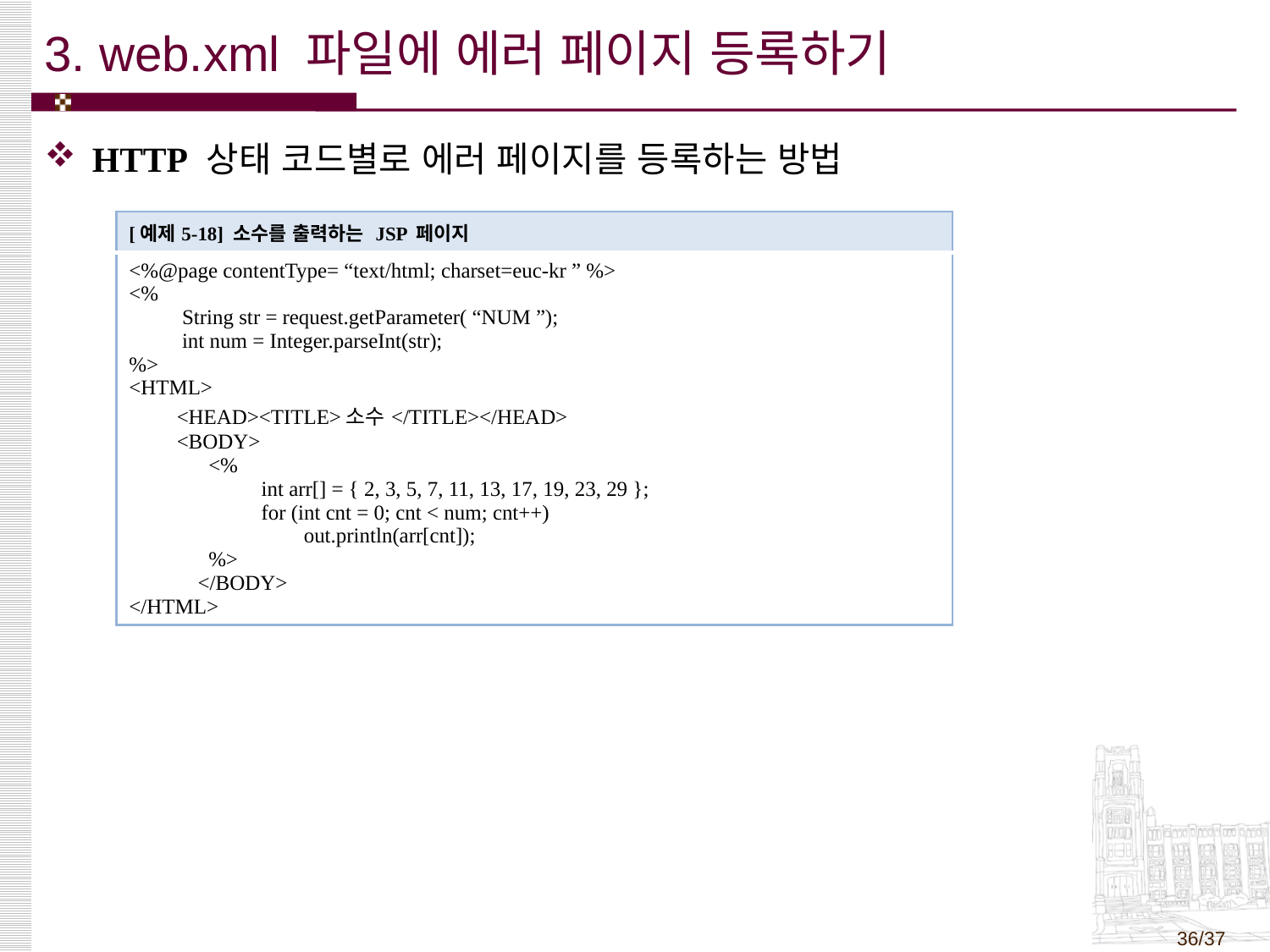

# 3. web.xml 파일에 에러 페이지 등록하기
HTTP 상태 코드별로 에러 페이지를 등록하는 방법

| [예제5-18] 소수를 출력하는 JSP 페이지 |
| --- |
| <%@page contentType= “text/html; charset=euc-kr ” %> <% String str = request.getParameter( “NUM ”); int num = Integer.parseInt(str); %> <HTML> <HEAD><TITLE>소수</TITLE></HEAD> <BODY> <% int arr[] = { 2, 3, 5, 7, 11, 13, 17, 19, 23, 29 }; for (int cnt = 0; cnt < num; cnt++) out.println(arr[cnt]); %> </BODY> </HTML> |